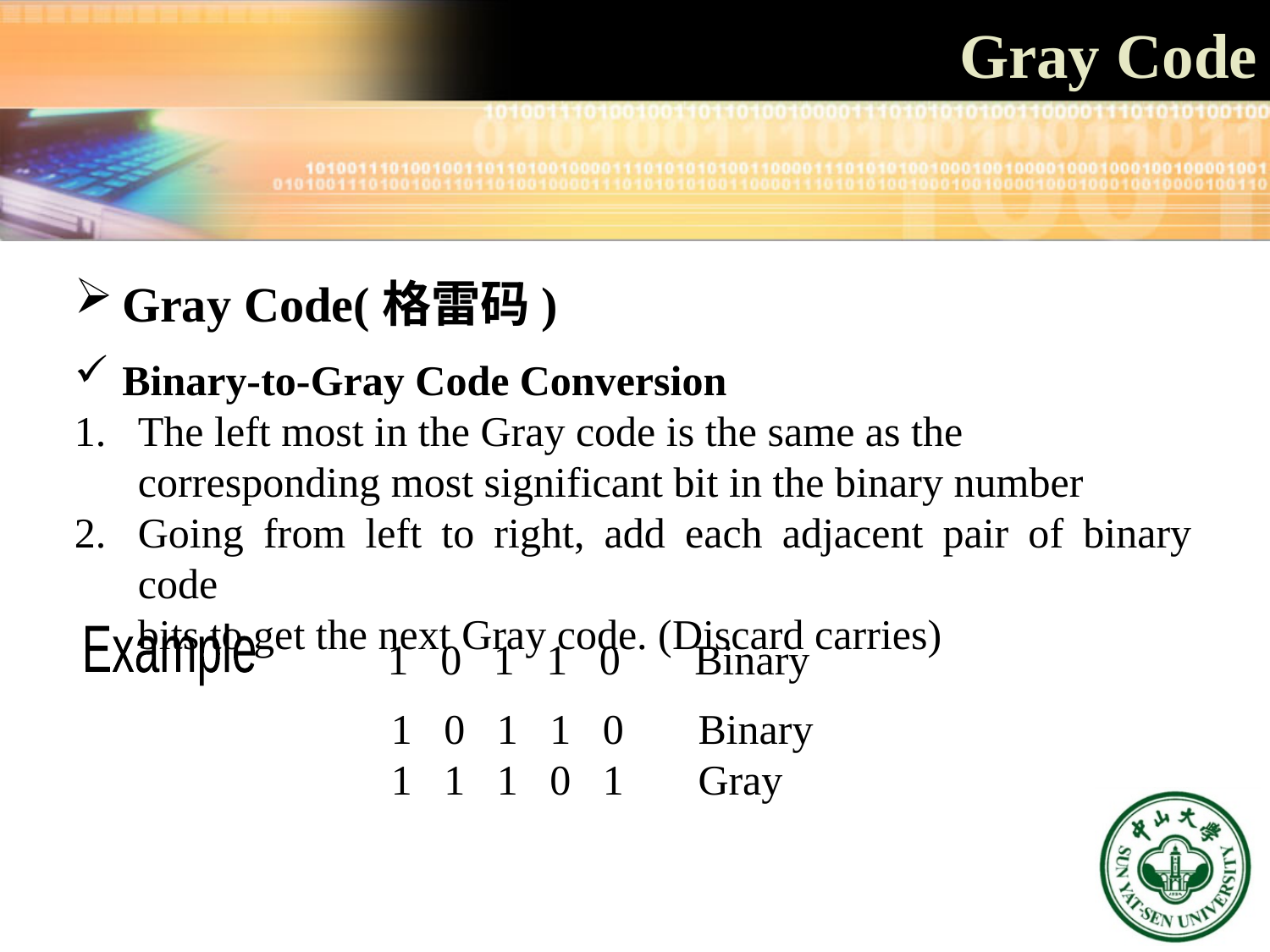

Gray Code
Gray Code(格雷码)

Binary-to-Gray Code Conversion
The left most in the Gray code is the same as the
      corresponding most significant bit in the binary number
Going from left to right, add each adjacent pair of binary code
      bits to get the next Gray code. (Discard carries)
Example
1   0   1   1   0       Binary
1   0   1   1   0       Binary
1   1   1   0   1       Gray